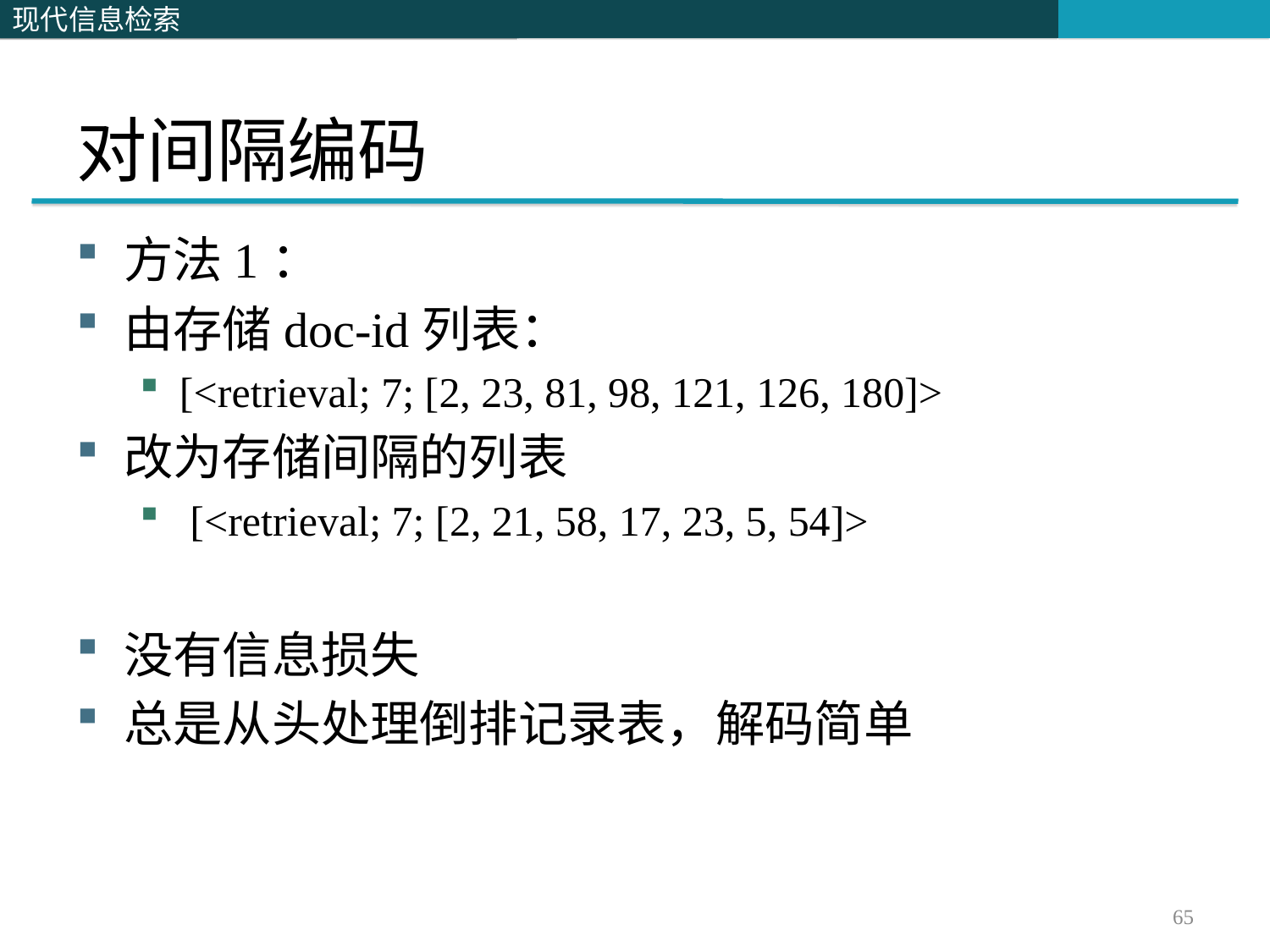

# 对间隔编码
方法1：
由存储doc-id列表：
[<retrieval; 7; [2, 23, 81, 98, 121, 126, 180]>
改为存储间隔的列表
 [<retrieval; 7; [2, 21, 58, 17, 23, 5, 54]>

没有信息损失
总是从头处理倒排记录表，解码简单

65